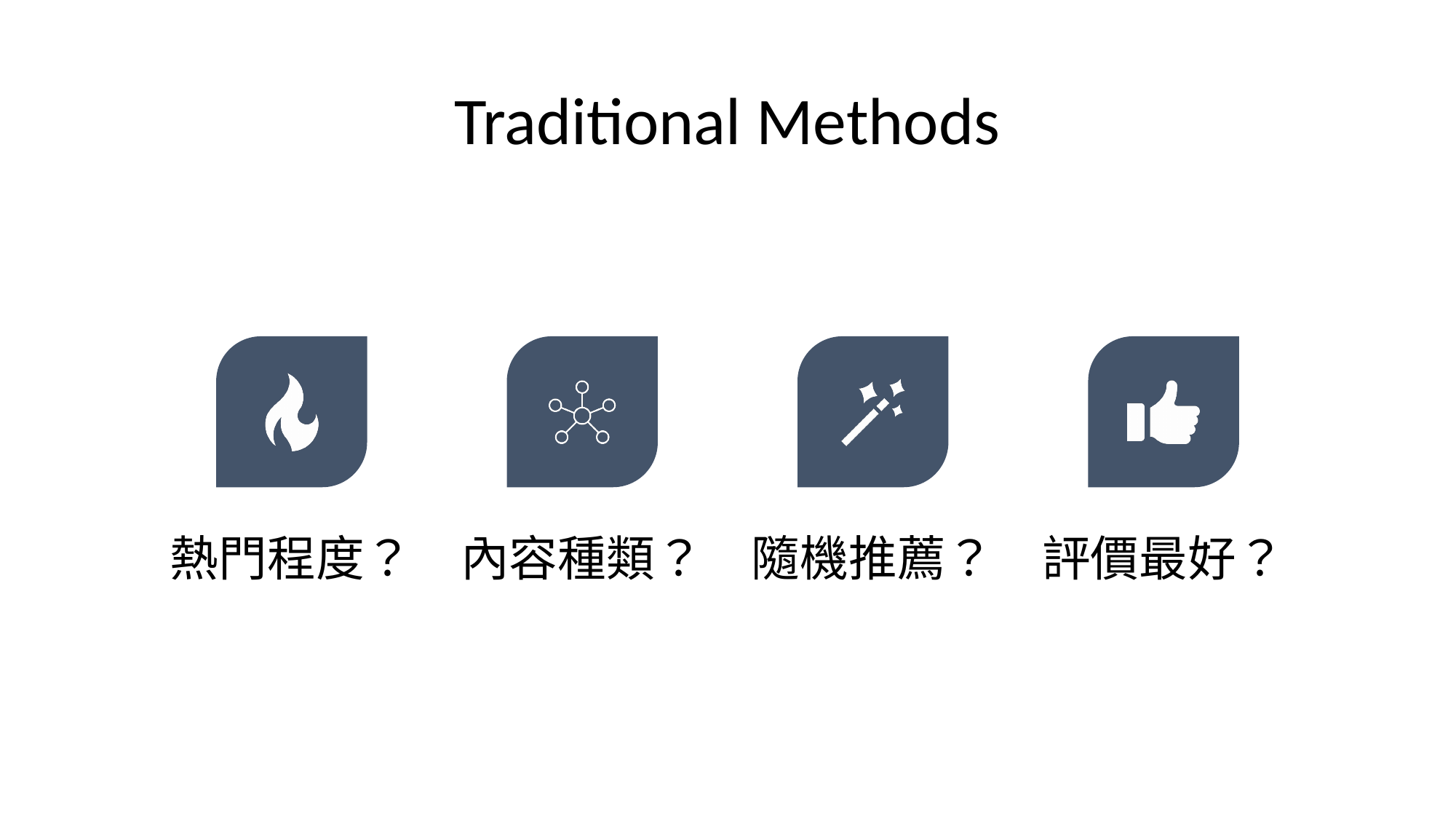

# Traditional Methods
熱門程度？
內容種類？
隨機推薦？
評價最好？